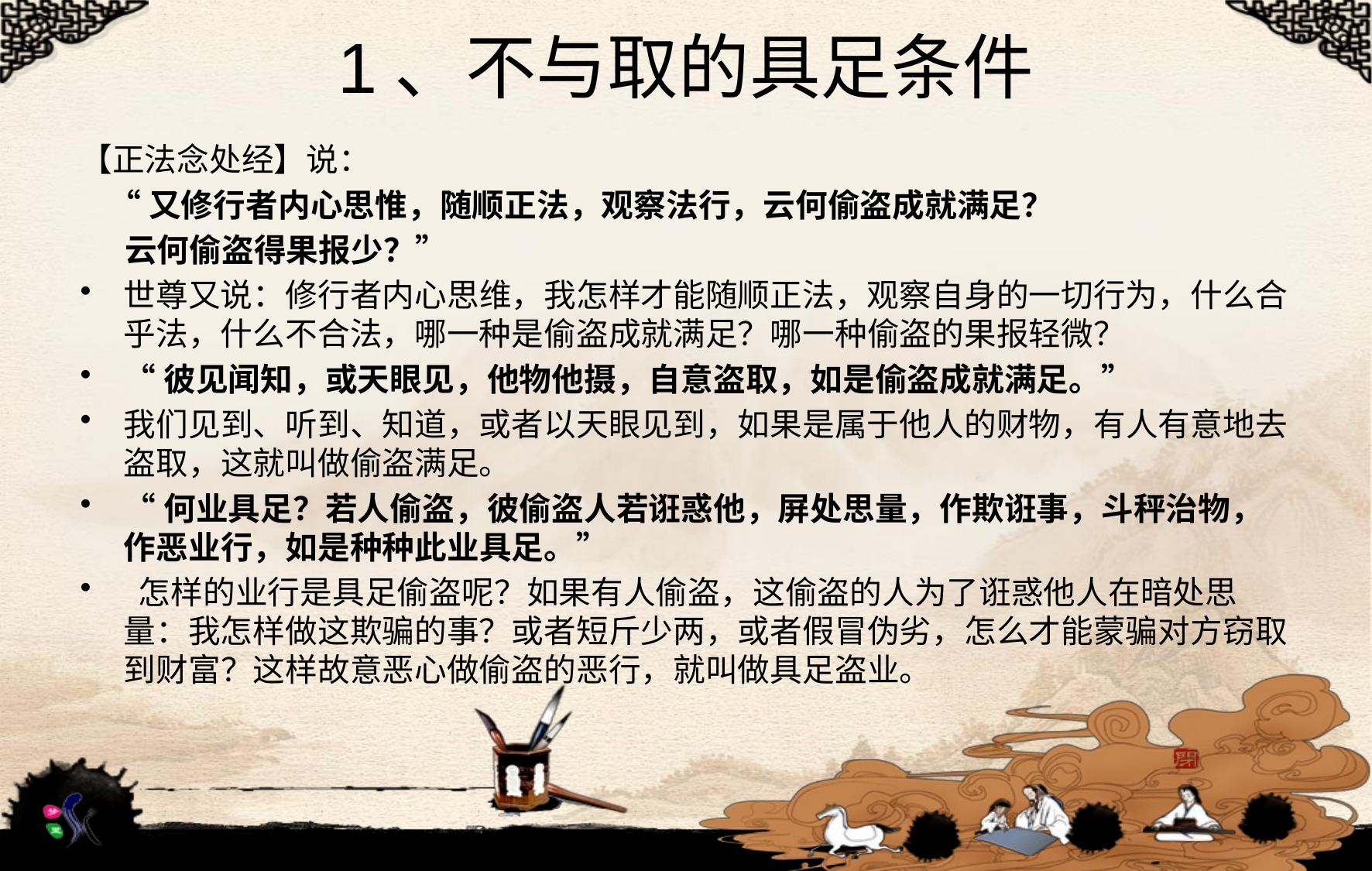

# 1、不与取的具足条件
【正法念处经】说：
    “又修行者内心思惟，随顺正法，观察法行，云何偷盗成就满足？
     云何偷盗得果报少？”
世尊又说：修行者内心思维，我怎样才能随顺正法，观察自身的一切行为，什么合乎法，什么不合法，哪一种是偷盗成就满足？哪一种偷盗的果报轻微？
“彼见闻知，或天眼见，他物他摄，自意盗取，如是偷盗成就满足。”
我们见到、听到、知道，或者以天眼见到，如果是属于他人的财物，有人有意地去盗取，这就叫做偷盗满足。
“何业具足？若人偷盗，彼偷盗人若诳惑他，屏处思量，作欺诳事，斗秤治物，作恶业行，如是种种此业具足。”
 怎样的业行是具足偷盗呢？如果有人偷盗，这偷盗的人为了诳惑他人在暗处思量：我怎样做这欺骗的事？或者短斤少两，或者假冒伪劣，怎么才能蒙骗对方窃取到财富？这样故意恶心做偷盗的恶行，就叫做具足盗业。